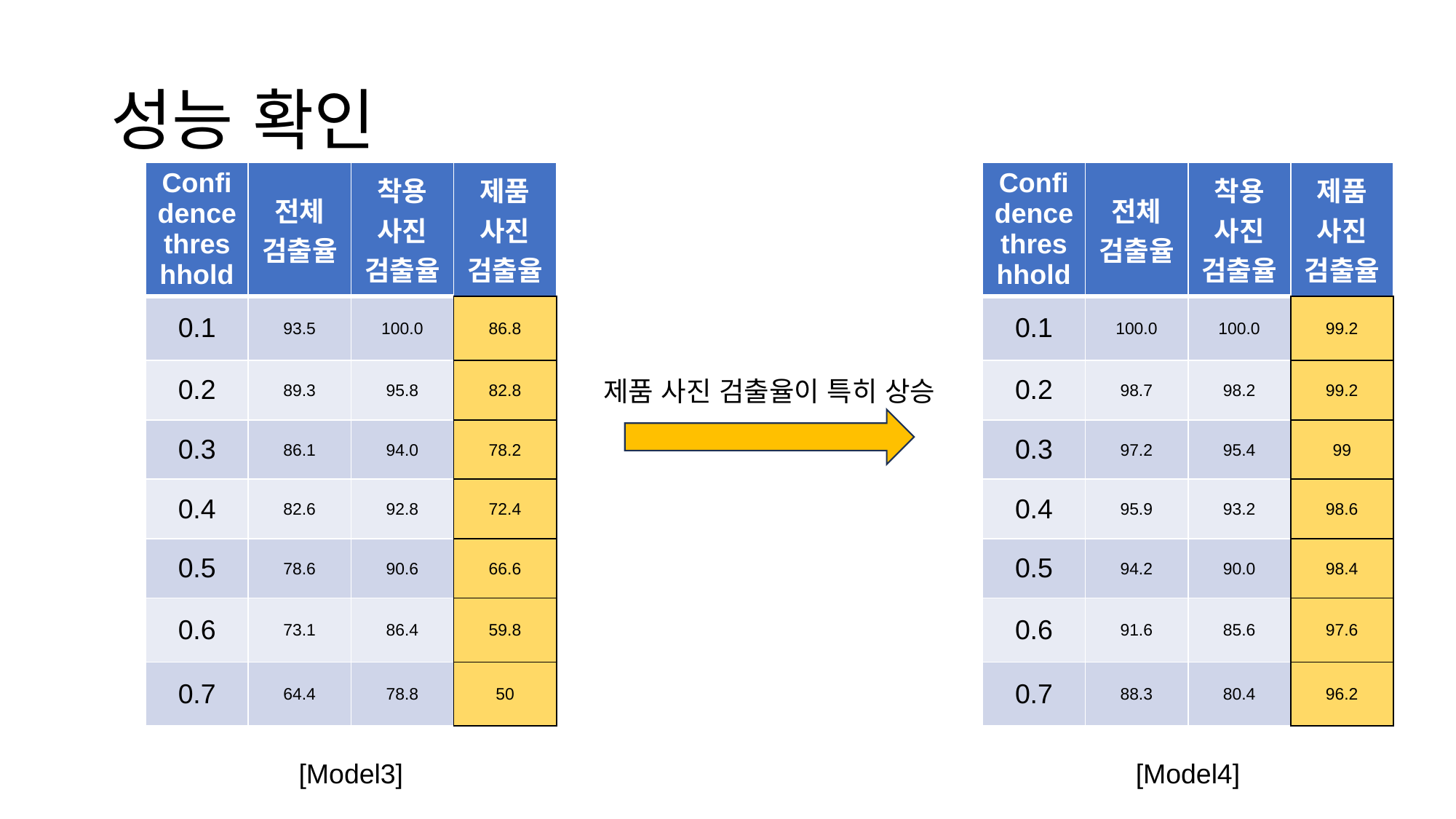

# 성능 확인
| Confidence threshhold | 전체 검출율 | 착용 사진 검출율 | 제품 사진 검출율 |
| --- | --- | --- | --- |
| 0.1 | 93.5 | 100.0 | 86.8 |
| 0.2 | 89.3 | 95.8 | 82.8 |
| 0.3 | 86.1 | 94.0 | 78.2 |
| 0.4 | 82.6 | 92.8 | 72.4 |
| 0.5 | 78.6 | 90.6 | 66.6 |
| 0.6 | 73.1 | 86.4 | 59.8 |
| 0.7 | 64.4 | 78.8 | 50 |
| Confidence threshhold | 전체 검출율 | 착용 사진 검출율 | 제품 사진 검출율 |
| --- | --- | --- | --- |
| 0.1 | 100.0 | 100.0 | 99.2 |
| 0.2 | 98.7 | 98.2 | 99.2 |
| 0.3 | 97.2 | 95.4 | 99 |
| 0.4 | 95.9 | 93.2 | 98.6 |
| 0.5 | 94.2 | 90.0 | 98.4 |
| 0.6 | 91.6 | 85.6 | 97.6 |
| 0.7 | 88.3 | 80.4 | 96.2 |
제품 사진 검출율이 특히 상승

[Model3]
[Model4]